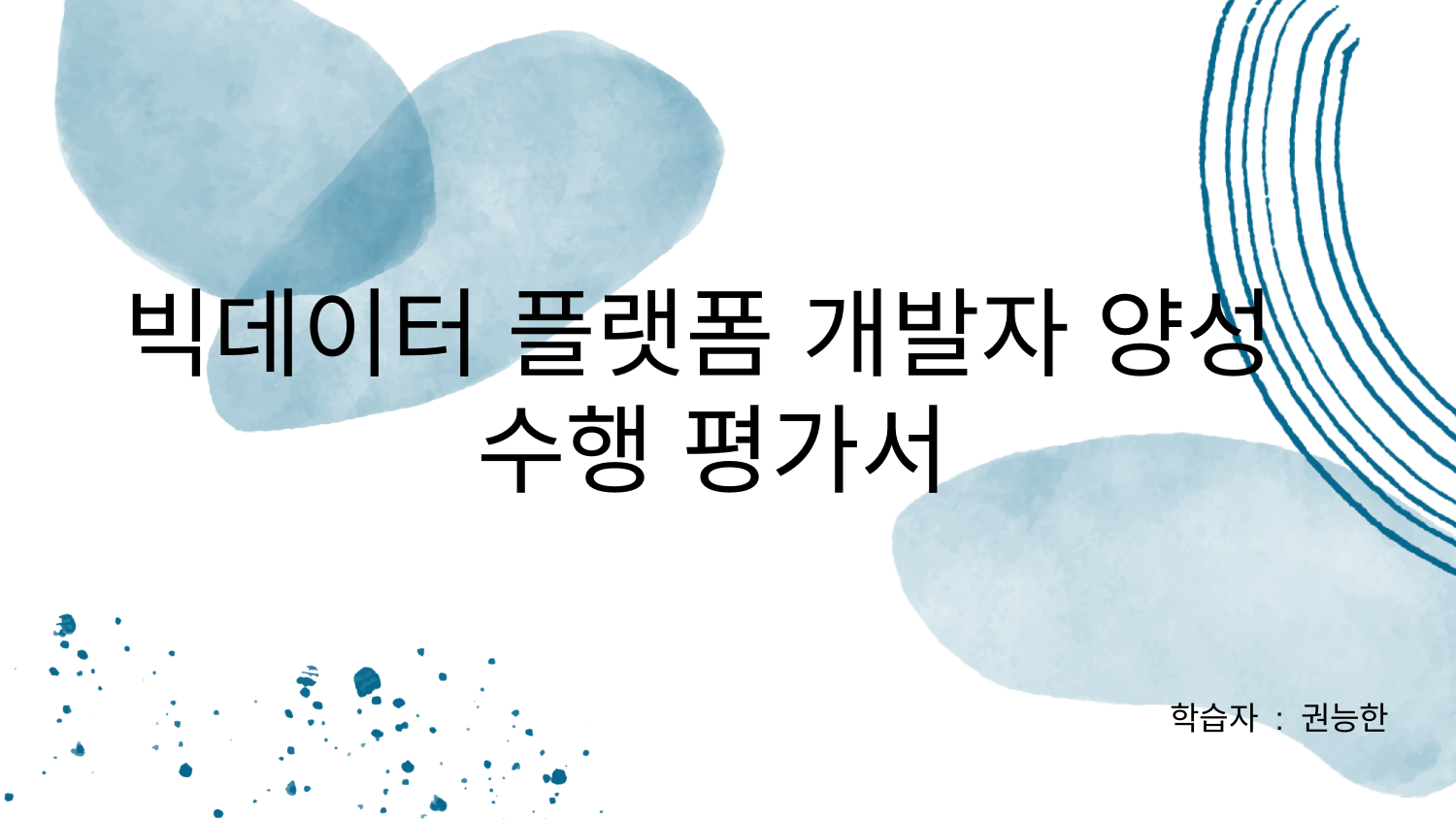

# 빅데이터 플랫폼 개발자 양성 수행 평가서
학습자 : 권능한